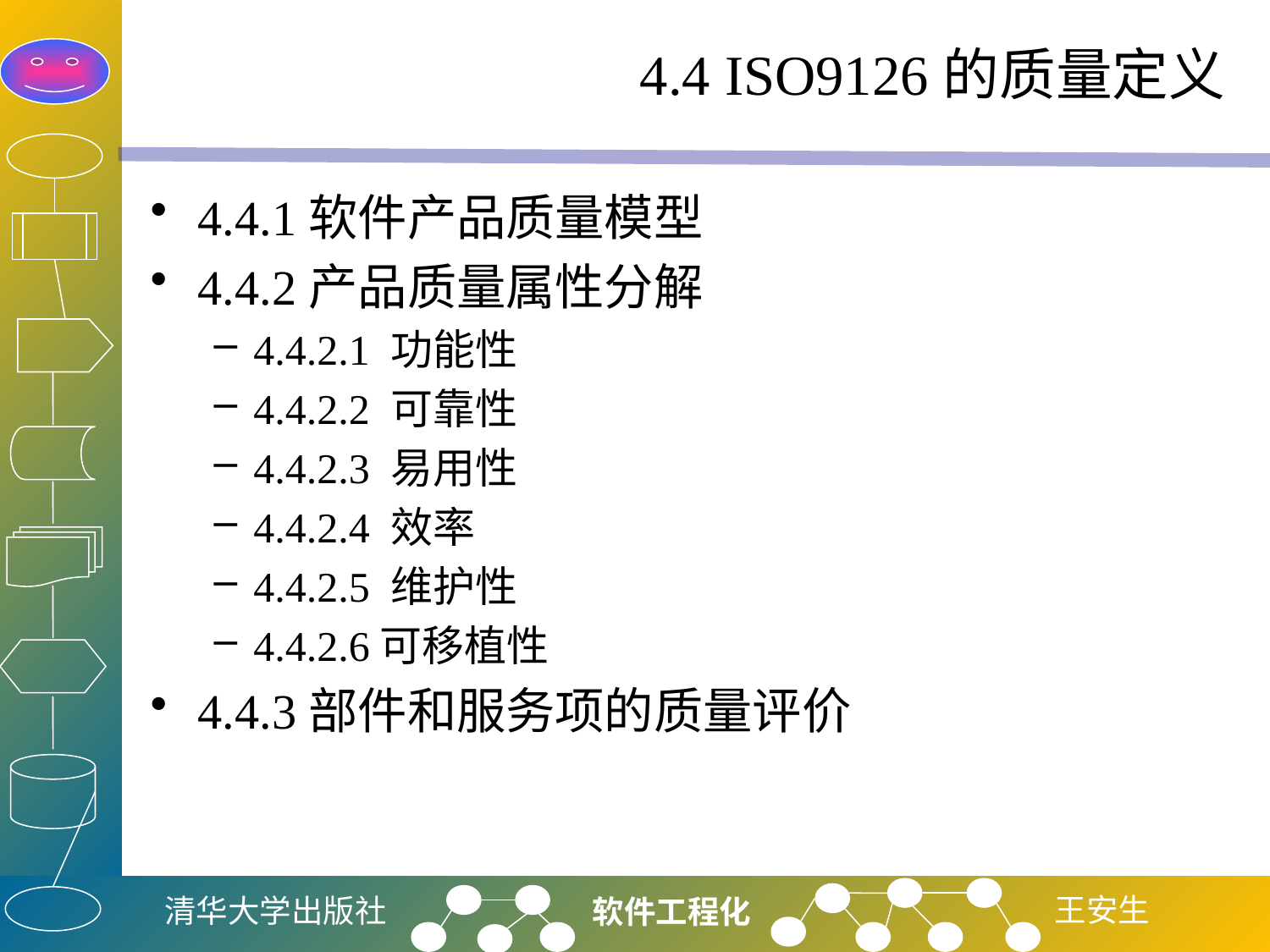

# 4.4 ISO9126的质量定义
4.4.1软件产品质量模型
4.4.2产品质量属性分解
4.4.2.1 功能性
4.4.2.2 可靠性
4.4.2.3 易用性
4.4.2.4 效率
4.4.2.5 维护性
4.4.2.6可移植性
4.4.3部件和服务项的质量评价